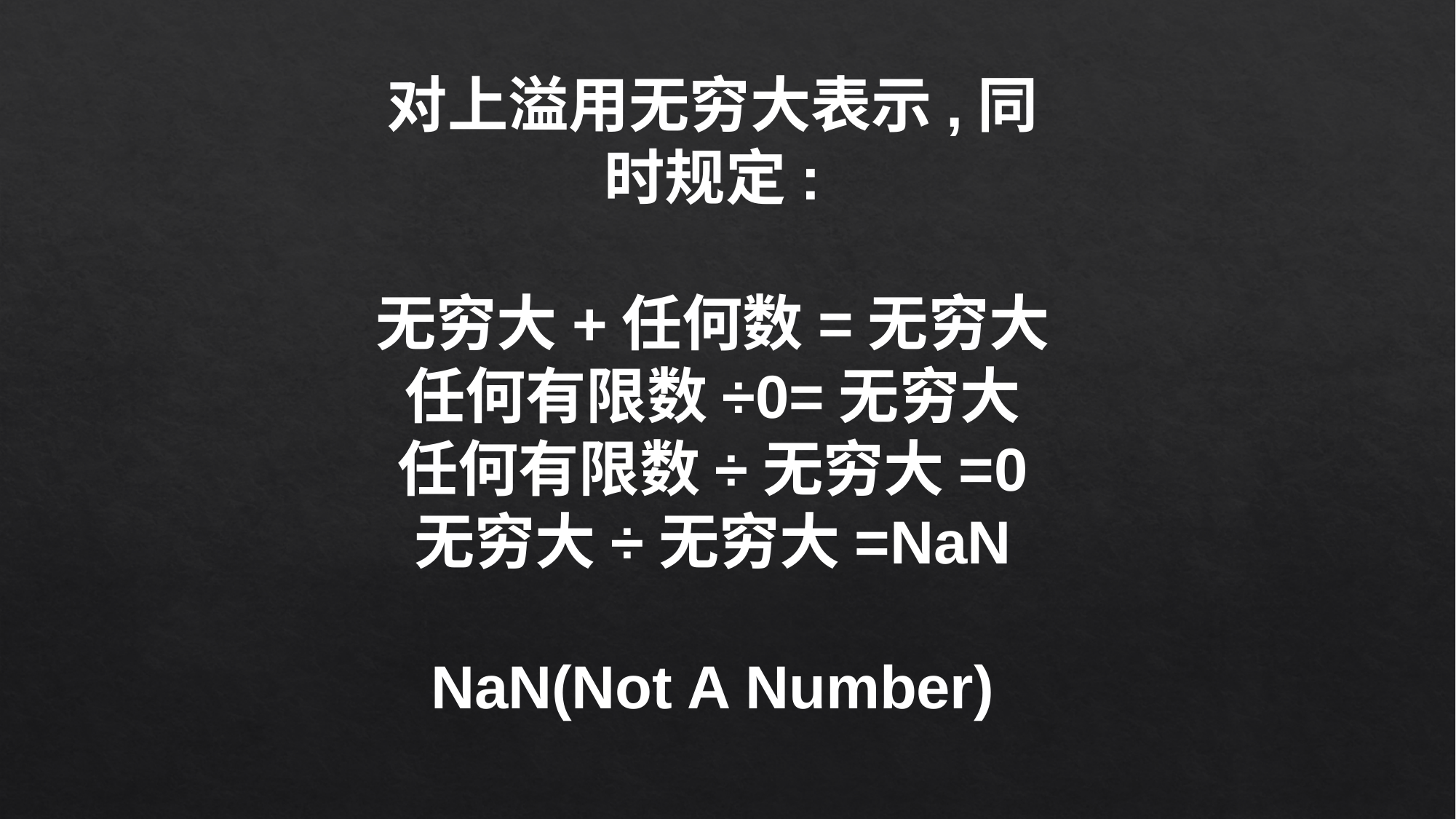

对上溢用无穷大表示,同时规定:

无穷大+任何数=无穷大
任何有限数÷0=无穷大
任何有限数÷无穷大=0
无穷大÷无穷大=NaN

NaN(Not A Number)